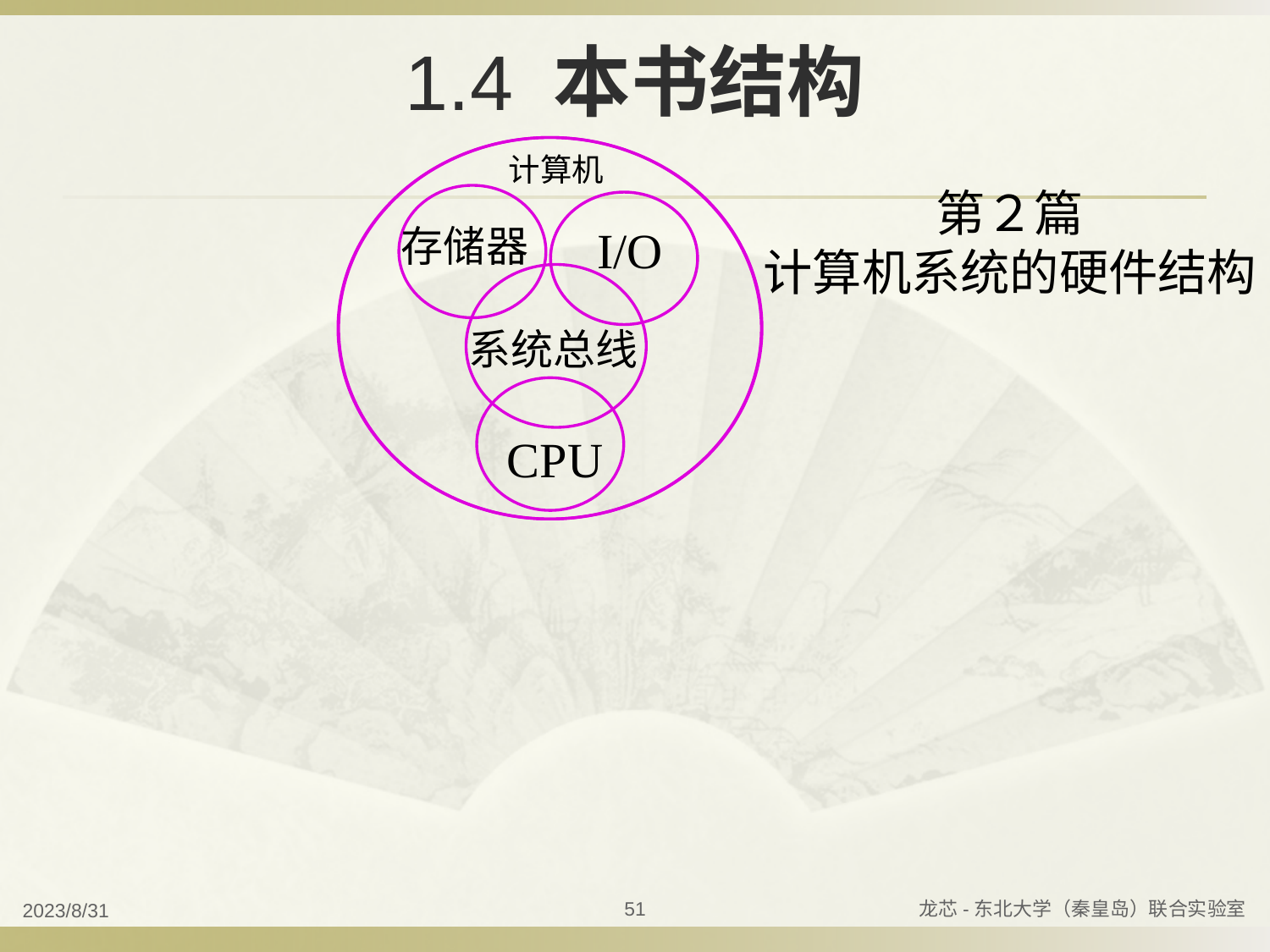

# 1.4 本书结构

计算机

存储器

系统总线

CPU
I/O

第２篇
计算机系统的硬件结构

2023/8/31
51
龙芯-东北大学（秦皇岛）联合实验室